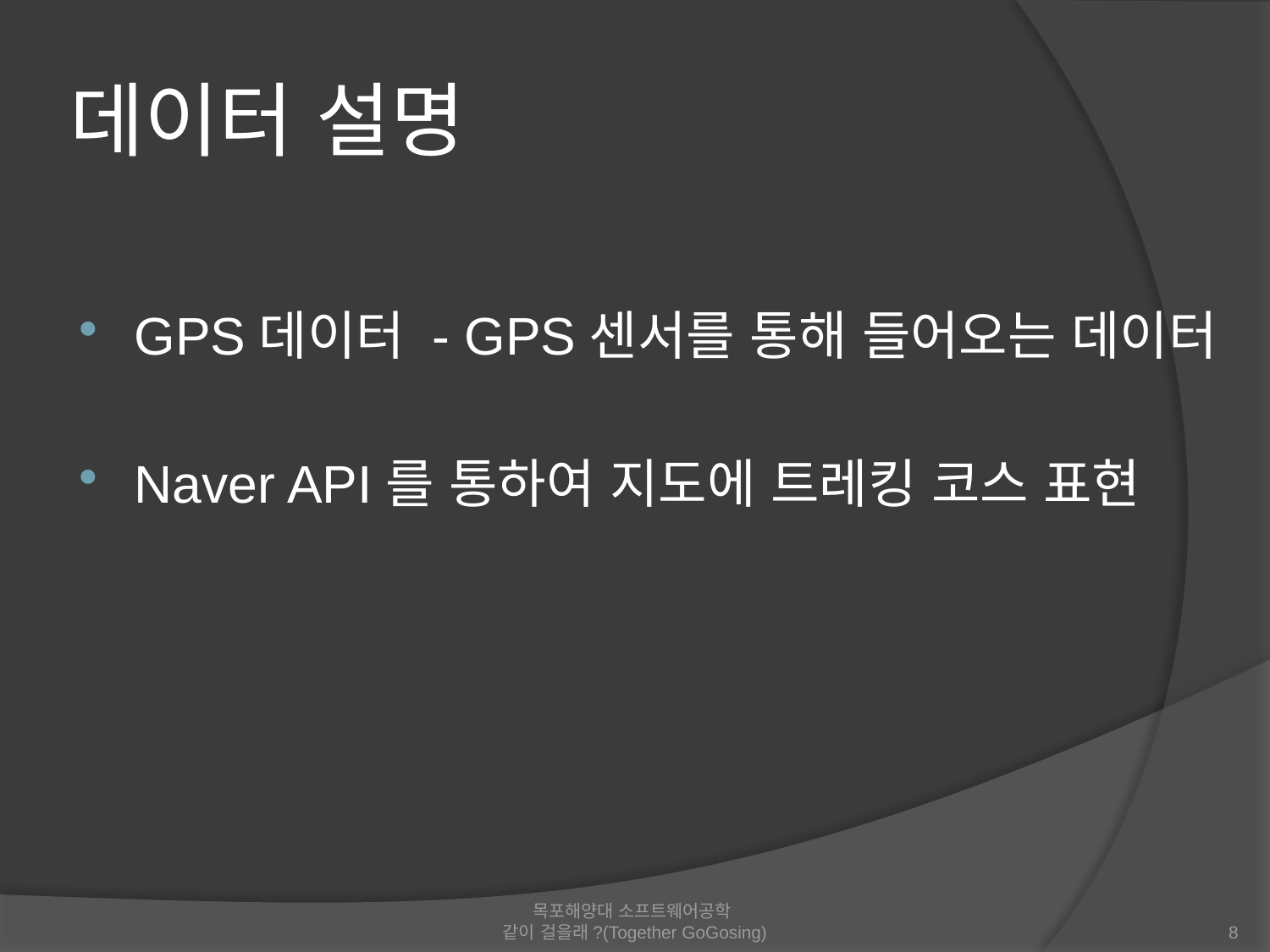

# 데이터 설명

GPS데이터 - GPS센서를 통해 들어오는 데이터

Naver API를 통하여 지도에 트레킹 코스 표현

목포해양대 소프트웨어공학
같이 걸을래?(Together GoGosing)
8